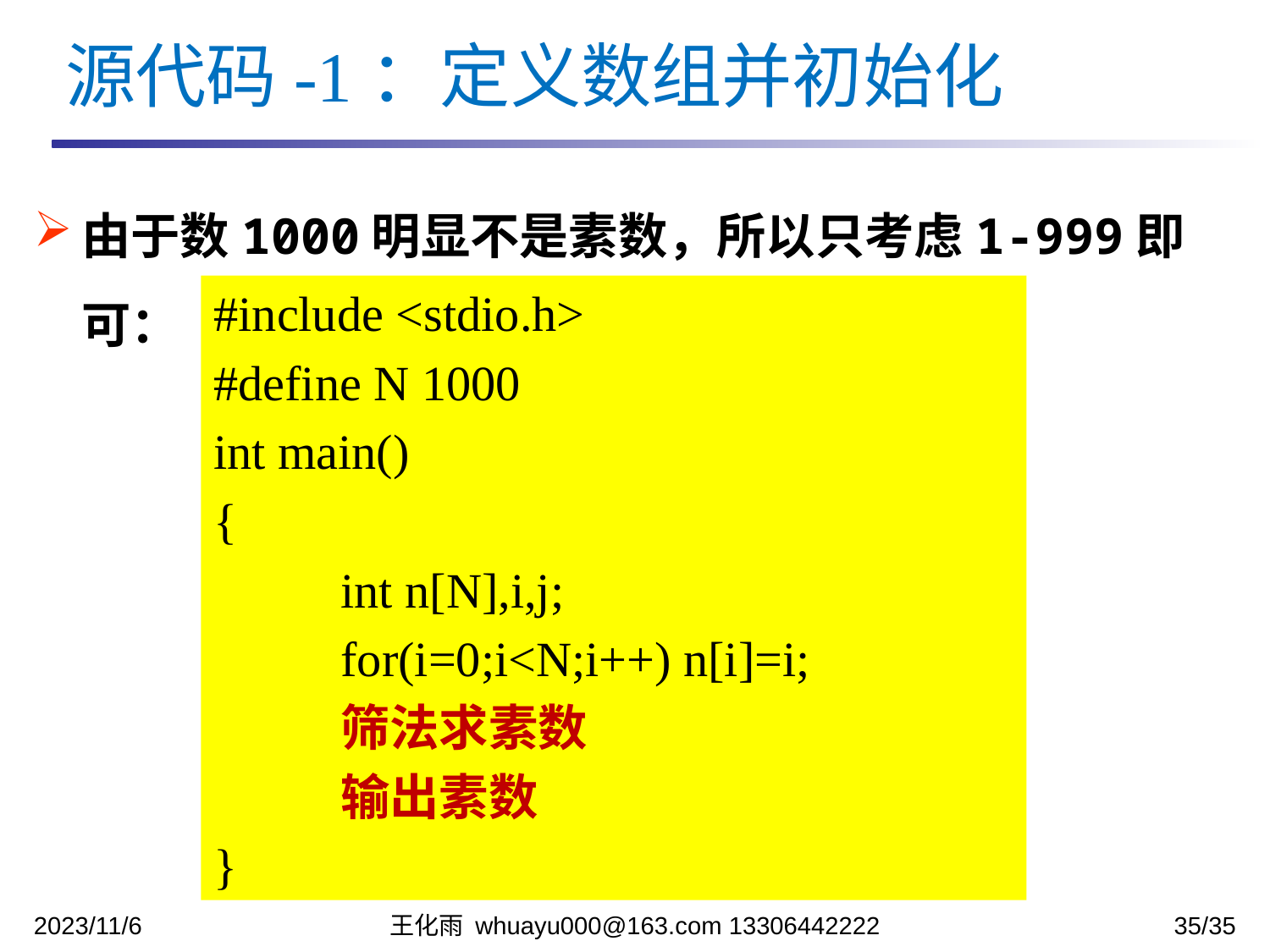

源代码-1：定义数组并初始化
由于数1000明显不是素数，所以只考虑1-999即可：
#include <stdio.h>
#define N 1000
int main()
{
	int n[N],i,j;
	for(i=0;i<N;i++) n[i]=i;
	筛法求素数
	输出素数
}
2023/11/6
王化雨 whuayu000@163.com 13306442222
35/35